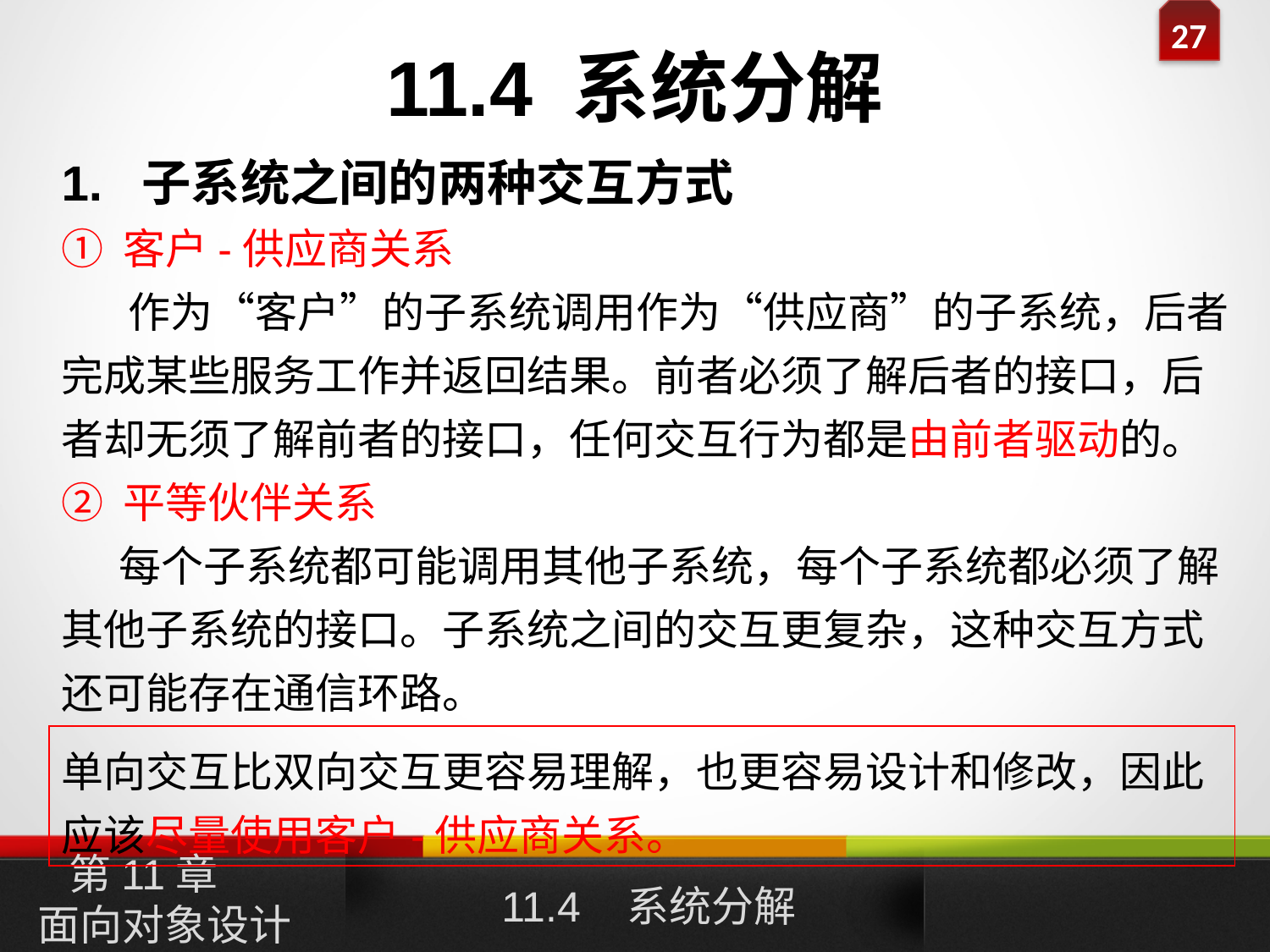

# 11.4 系统分解
1.  子系统之间的两种交互方式
① 客户-供应商关系
      作为“客户”的子系统调用作为“供应商”的子系统，后者完成某些服务工作并返回结果。前者必须了解后者的接口，后者却无须了解前者的接口，任何交互行为都是由前者驱动的。
② 平等伙伴关系
     每个子系统都可能调用其他子系统，每个子系统都必须了解其他子系统的接口。子系统之间的交互更复杂，这种交互方式还可能存在通信环路。
单向交互比双向交互更容易理解，也更容易设计和修改，因此应该尽量使用客户-供应商关系。
11.4   系统分解